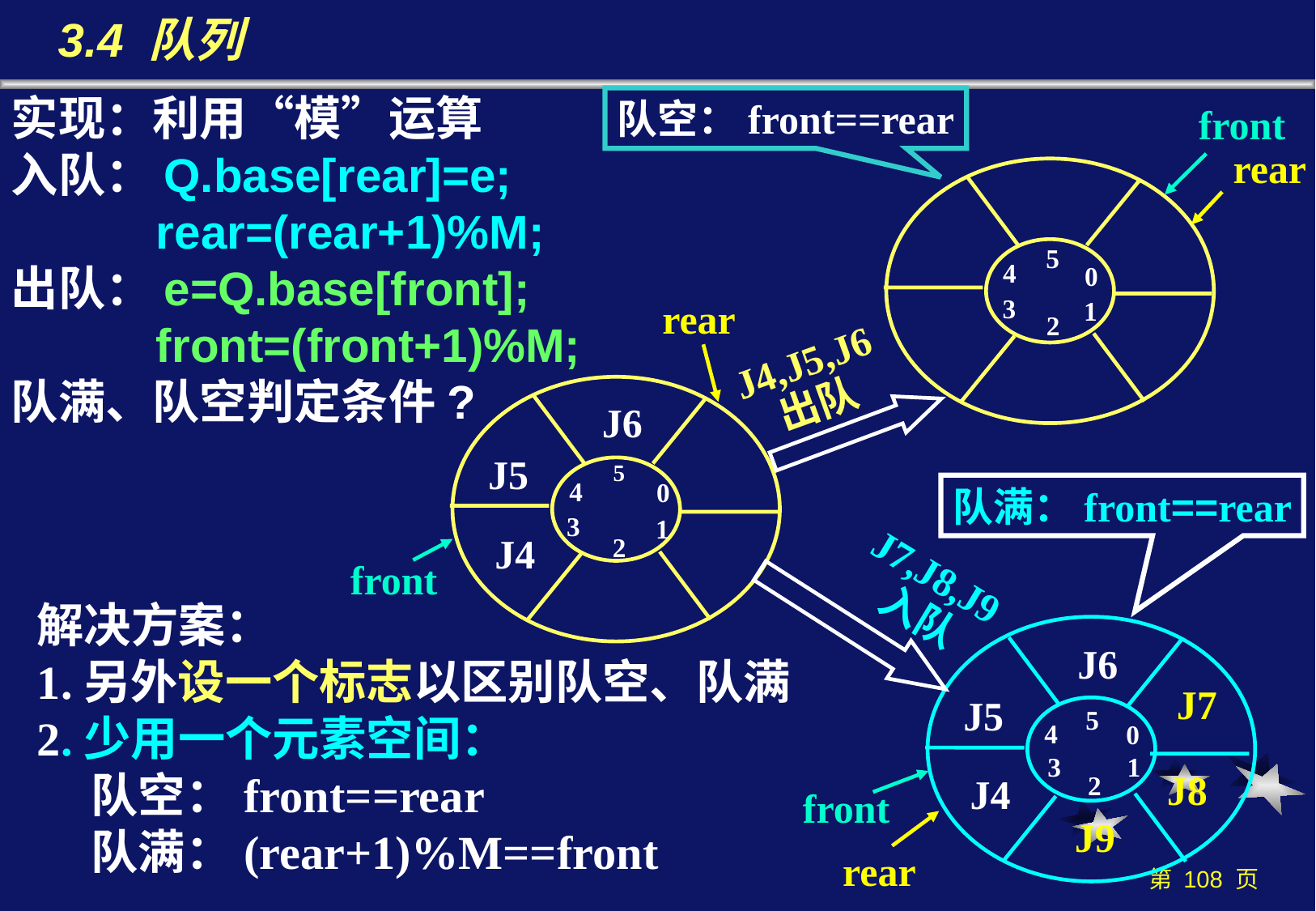

# 3.4 队列
实现：利用“模”运算
入队：Q.base[rear]=e;
           rear=(rear+1)%M;
出队：e=Q.base[front];
           front=(front+1)%M;
队满、队空判定条件?
队空：front==rear
front
rear

5
4
0

3
1

2

rear

J6

J5
5
4
0

3
1

J4
2

front

J4,J5,J6
出队

队满：front==rear
J7,J8,J9入队

解决方案：
1.另外设一个标志以区别队空、队满
2.少用一个元素空间：
    队空：front==rear
    队满：(rear+1)%M==front

J6

J5
5
4
0
3
1

2
J4

front

J7
J8
J9

rear